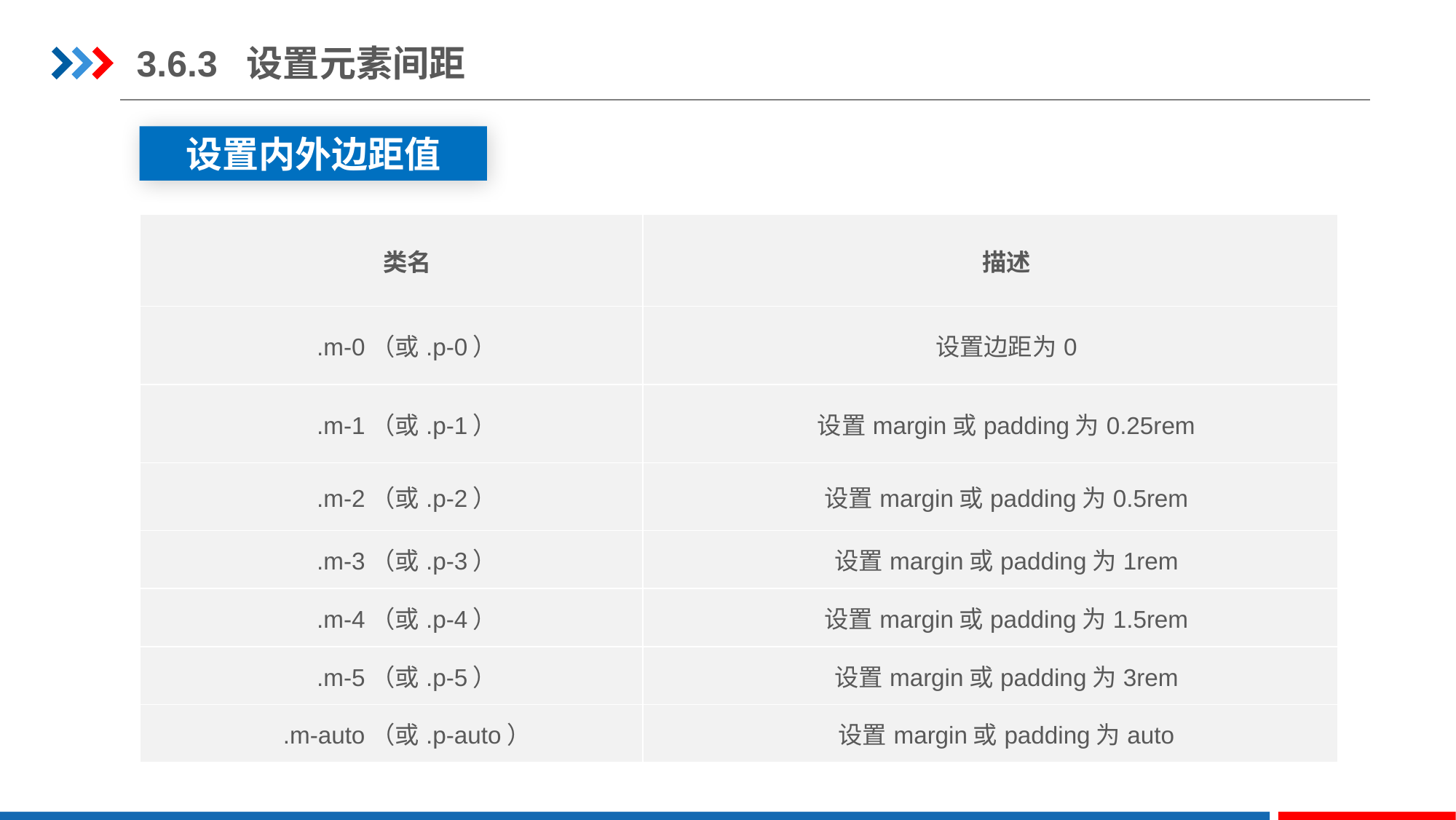

3.6.3  设置元素间距
设置内外边距值
| 类名 | 描述 |
| --- | --- |
| .m-0（或.p-0） | 设置边距为0 |
| .m-1（或.p-1） | 设置margin或padding为0.25rem |
| .m-2（或.p-2） | 设置margin或padding为0.5rem |
| .m-3（或.p-3） | 设置margin或padding为1rem |
| .m-4（或.p-4） | 设置margin或padding为1.5rem |
| .m-5（或.p-5） | 设置margin或padding为3rem |
| .m-auto（或.p-auto） | 设置margin或padding为auto |